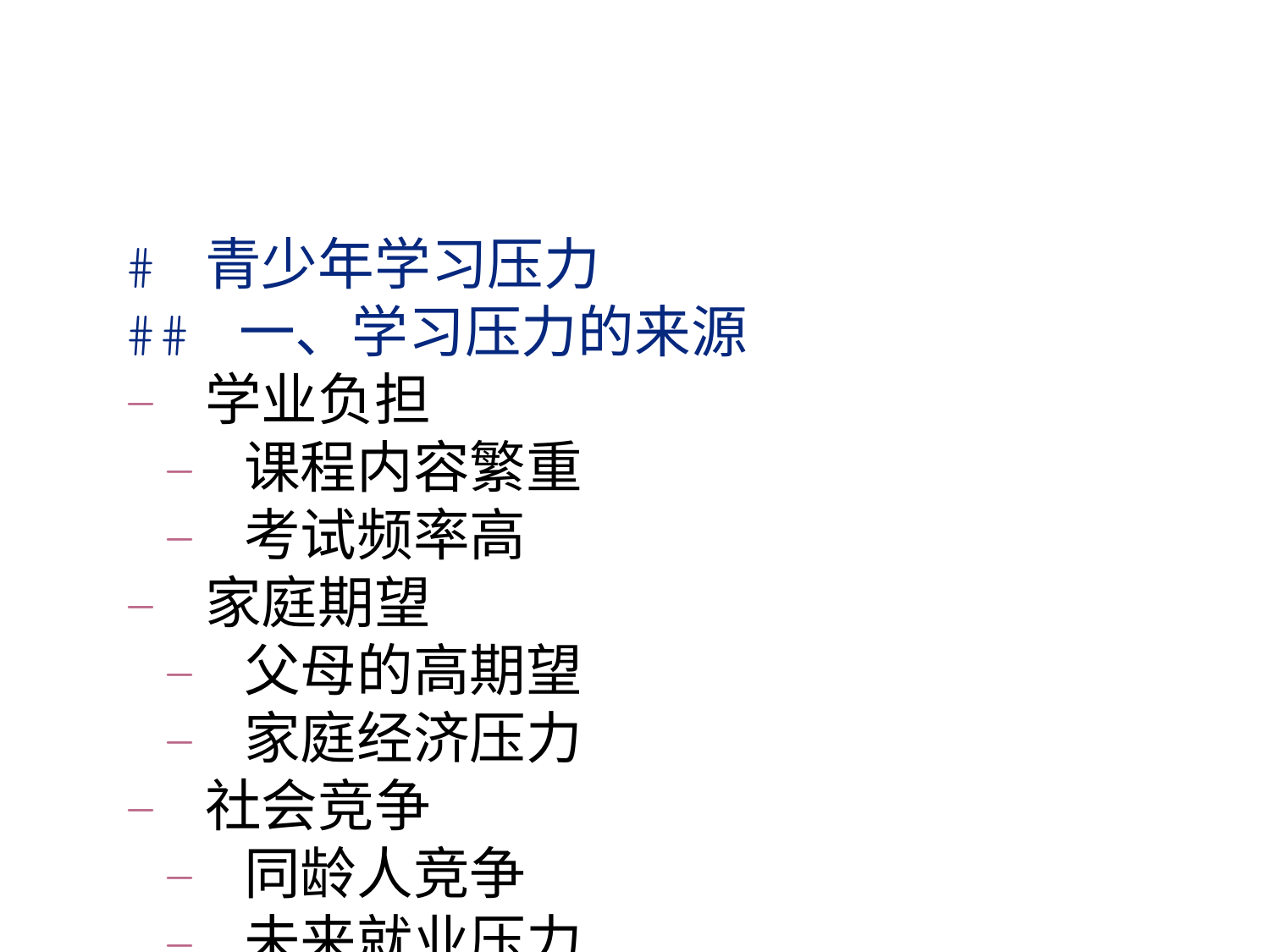

# 青少年学习压力 ## 一、学习压力的来源 - 学业负担 - 课程内容繁重 - 考试频率高 - 家庭期望 - 父母的高期望 - 家庭经济压力 - 社会竞争 - 同龄人竞争 - 未来就业压力 ## 二、学习压力的影响 - 心理健康 - 焦虑和抑郁 - 自尊心下降 - 身体健康 - 睡眠不足 - 免疫力下降 - 学习效果 - 学习效率降低 - 学习兴趣减退 ## 三、应对学习压力的策略 - 个人层面 - 时间管理 - 心理调适 - 家庭层面 - 家长支持与理解 - 家庭氛围营造 - 学校层面 - 课程设置优化 - 心理健康教育 - 社会层面 - 政策支持 - 社会资源整合 ## 四、案例分析 - 成功案例 - 某学生通过时间管理减轻压力 - 某学校通过课程改革降低学生压力 - 失败案例 - 某学生因压力过大导致心理问题 - 某学校忽视学生心理健康导致问题频发 ## 五、未来展望 - 教育改革 - 减轻学业负担 - 多元化评价体系 - 社会支持 - 心理健康服务普及 - 社会对青少年压力的关注增加